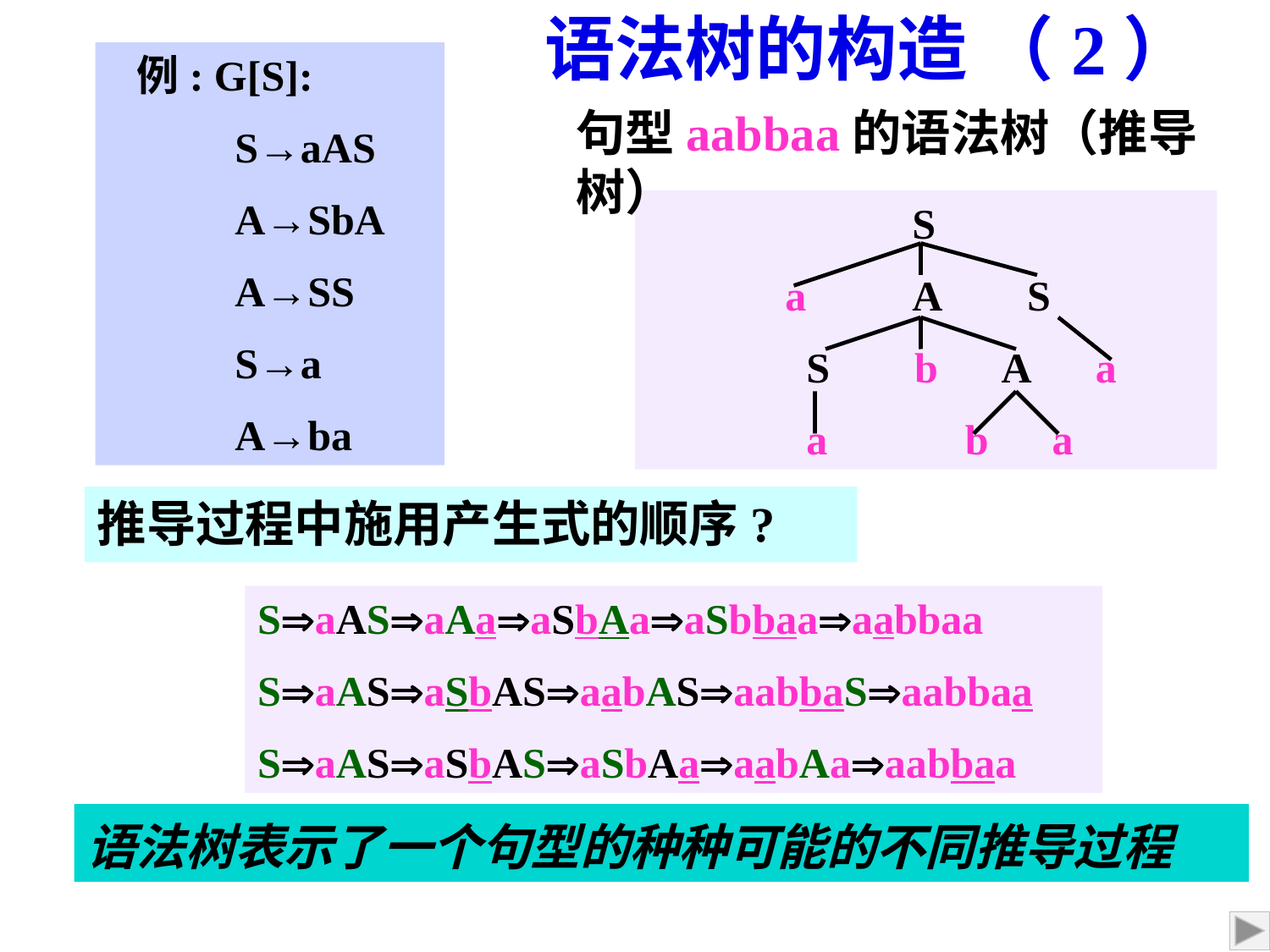

语法树的构造 （2）
  例: G[S]:
	S→aAS
	A→SbA
	A→SS
	S→a
	A→ba
句型aabbaa的语法树（推导树）
                         S
             a          A        S
               S        b      A      a
               a             b      a

推导过程中施用产生式的顺序?
S⇒aAS⇒aAa⇒aSbAa⇒aSbbaa⇒aabbaa
S⇒aAS⇒aSbAS⇒aabAS⇒aabbaS⇒aabbaa
S⇒aAS⇒aSbAS⇒aSbAa⇒aabAa⇒aabbaa
语法树表示了一个句型的种种可能的不同推导过程